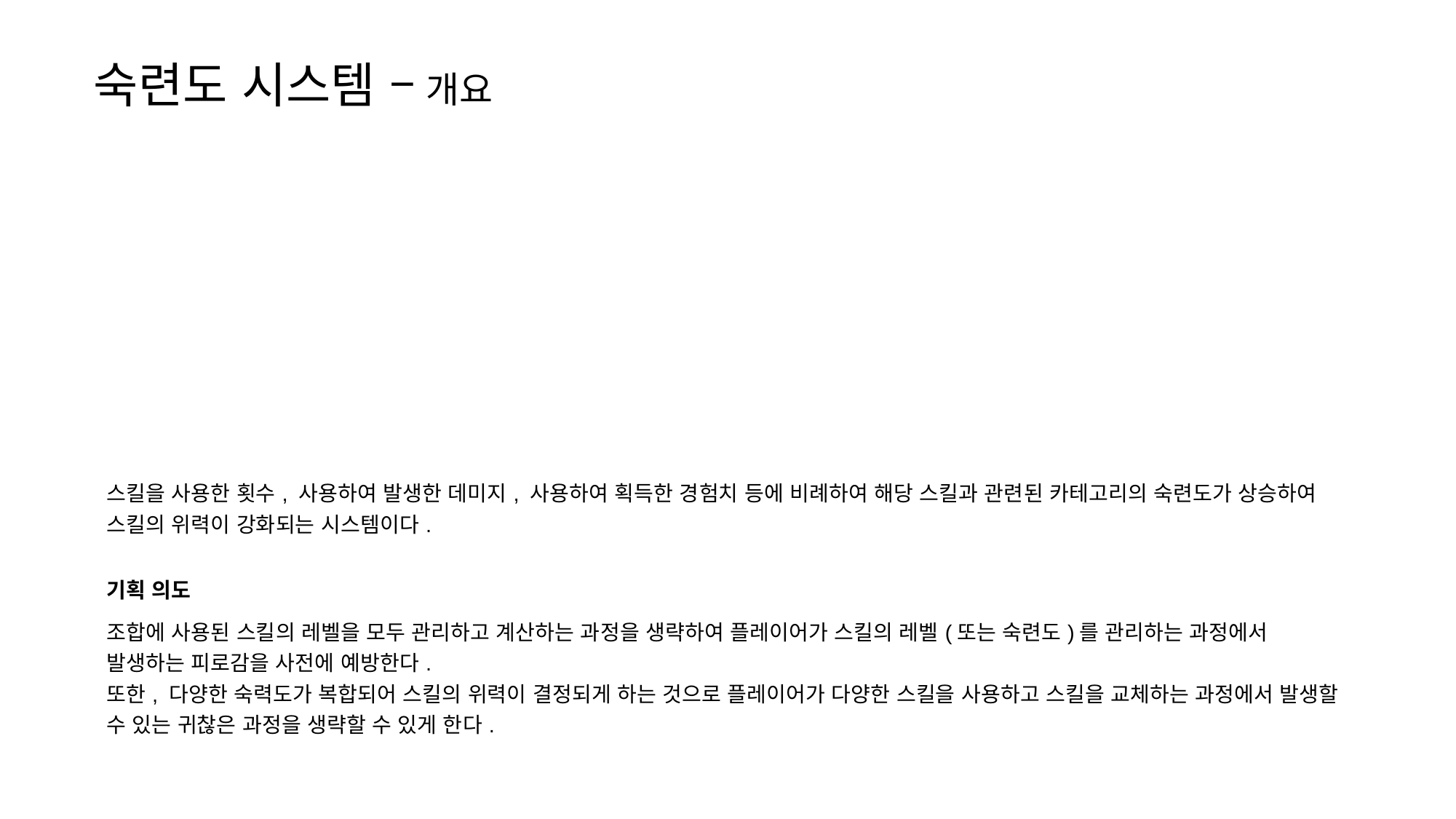

숙련도 시스템 – 개요
| 스킬을 사용한 횟수, 사용하여 발생한 데미지, 사용하여 획득한 경험치 등에 비례하여 해당 스킬과 관련된 카테고리의 숙련도가 상승하여 스킬의 위력이 강화되는 시스템이다. |
| --- |
| 기획 의도 |
| 조합에 사용된 스킬의 레벨을 모두 관리하고 계산하는 과정을 생략하여 플레이어가 스킬의 레벨(또는 숙련도)를 관리하는 과정에서 발생하는 피로감을 사전에 예방한다. 또한, 다양한 숙력도가 복합되어 스킬의 위력이 결정되게 하는 것으로 플레이어가 다양한 스킬을 사용하고 스킬을 교체하는 과정에서 발생할 수 있는 귀찮은 과정을 생략할 수 있게 한다. |